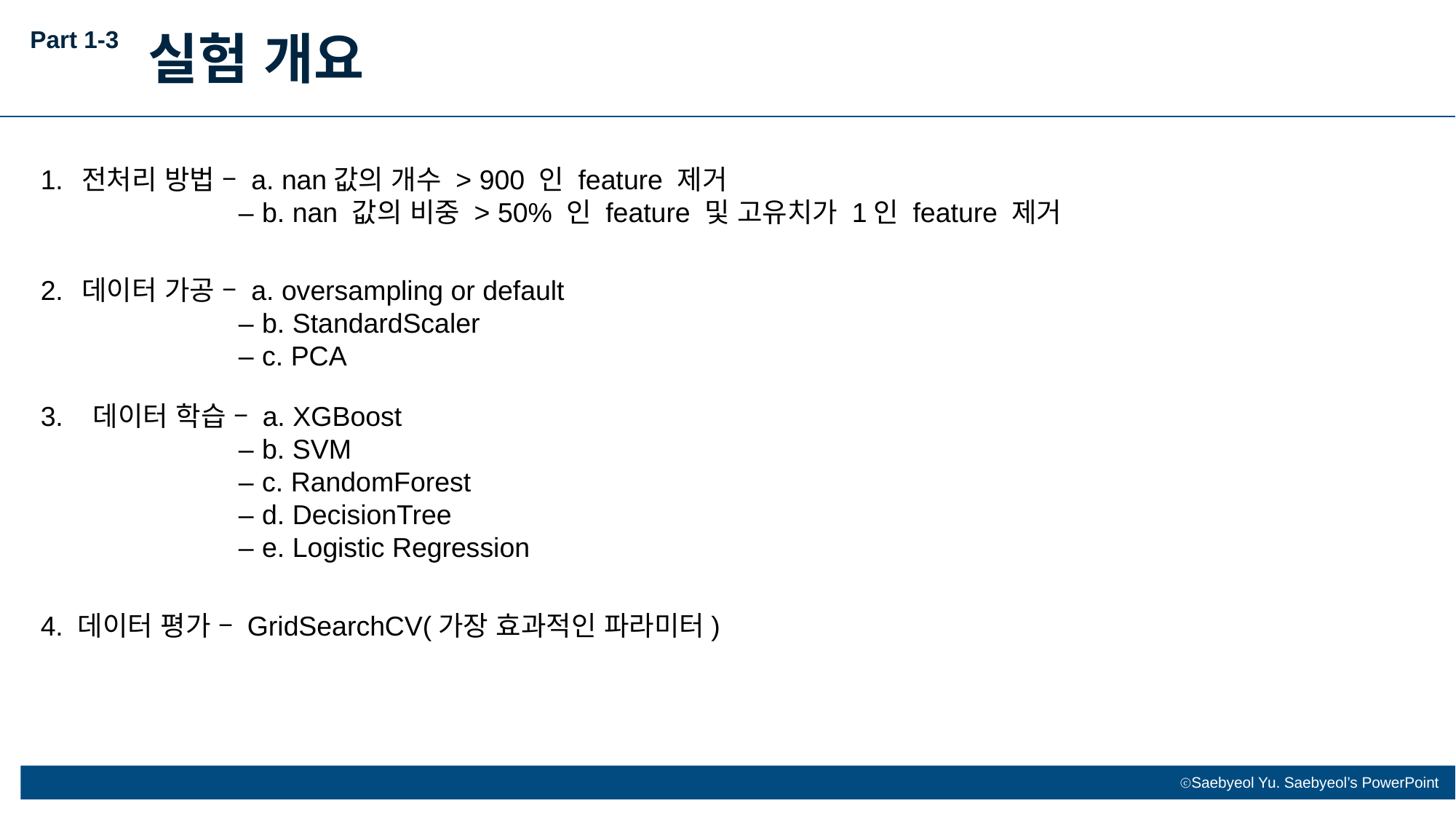

실험 개요
Part 1-3
전처리 방법 – a. nan값의 개수 > 900 인 feature 제거
                          – b. nan 값의 비중 > 50% 인 feature 및 고유치가 1인 feature 제거

데이터 가공 – a. oversampling or default
                          – b. StandardScaler
                          – c. PCA

3.   데이터 학습 – a. XGBoost
                          – b. SVM
                          – c. RandomForest
                          – d. DecisionTree
                          – e. Logistic Regression

4. 데이터 평가 – GridSearchCV(가장 효과적인 파라미터)